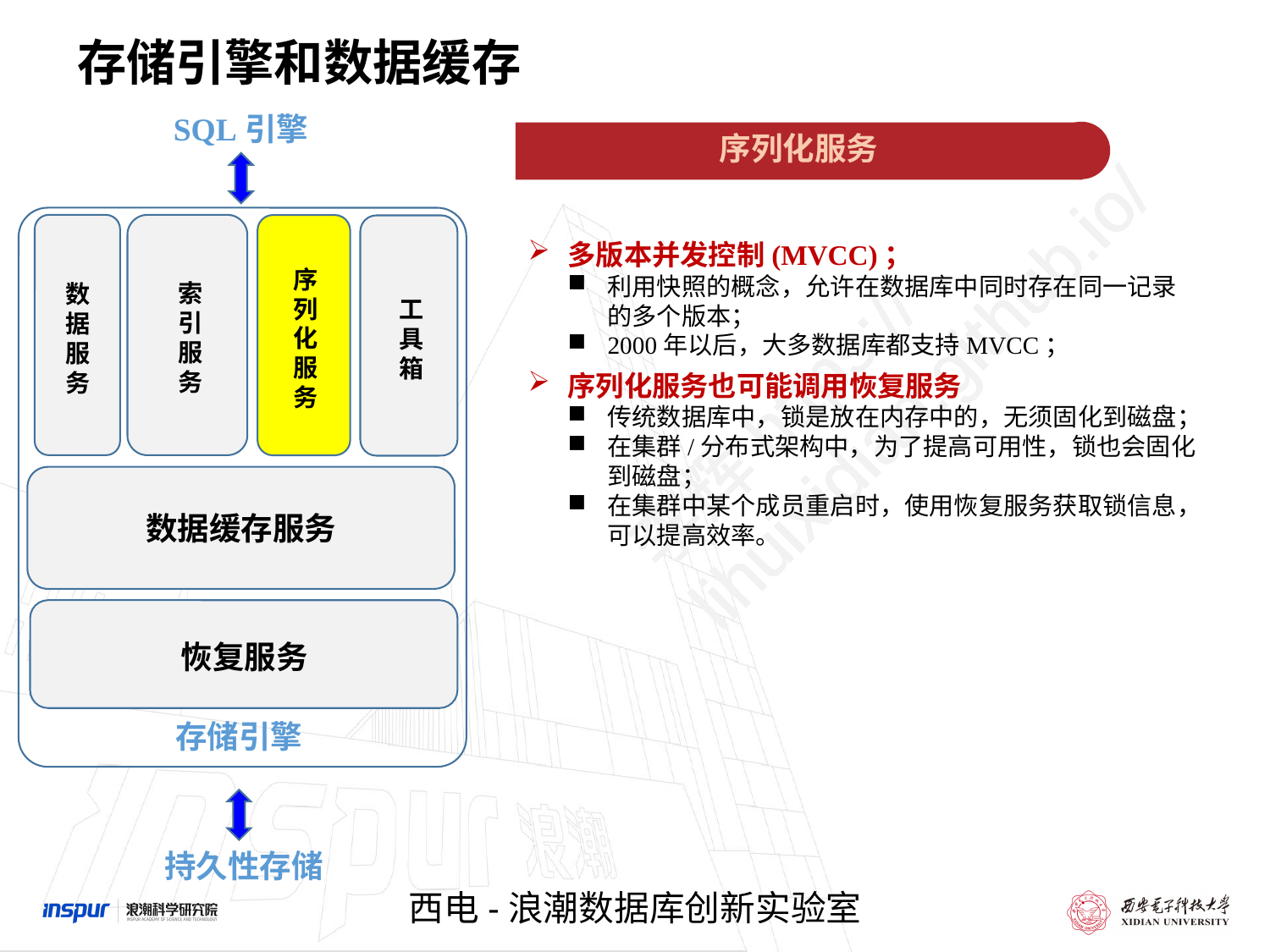

存储引擎和数据缓存
SQL引擎

序列化服务

多版本并发控制(MVCC)；
利用快照的概念，允许在数据库中同时存在同一记录的多个版本；
2000年以后，大多数据库都支持MVCC；
序列化服务也可能调用恢复服务
传统数据库中，锁是放在内存中的，无须固化到磁盘；
在集群/分布式架构中，为了提高可用性，锁也会固化到磁盘；
在集群中某个成员重启时，使用恢复服务获取锁信息，可以提高效率。
序
列
化
服
务
索
引
服
务
数
据
服
务
工
具
箱

数据缓存服务

恢复服务
存储引擎

持久性存储